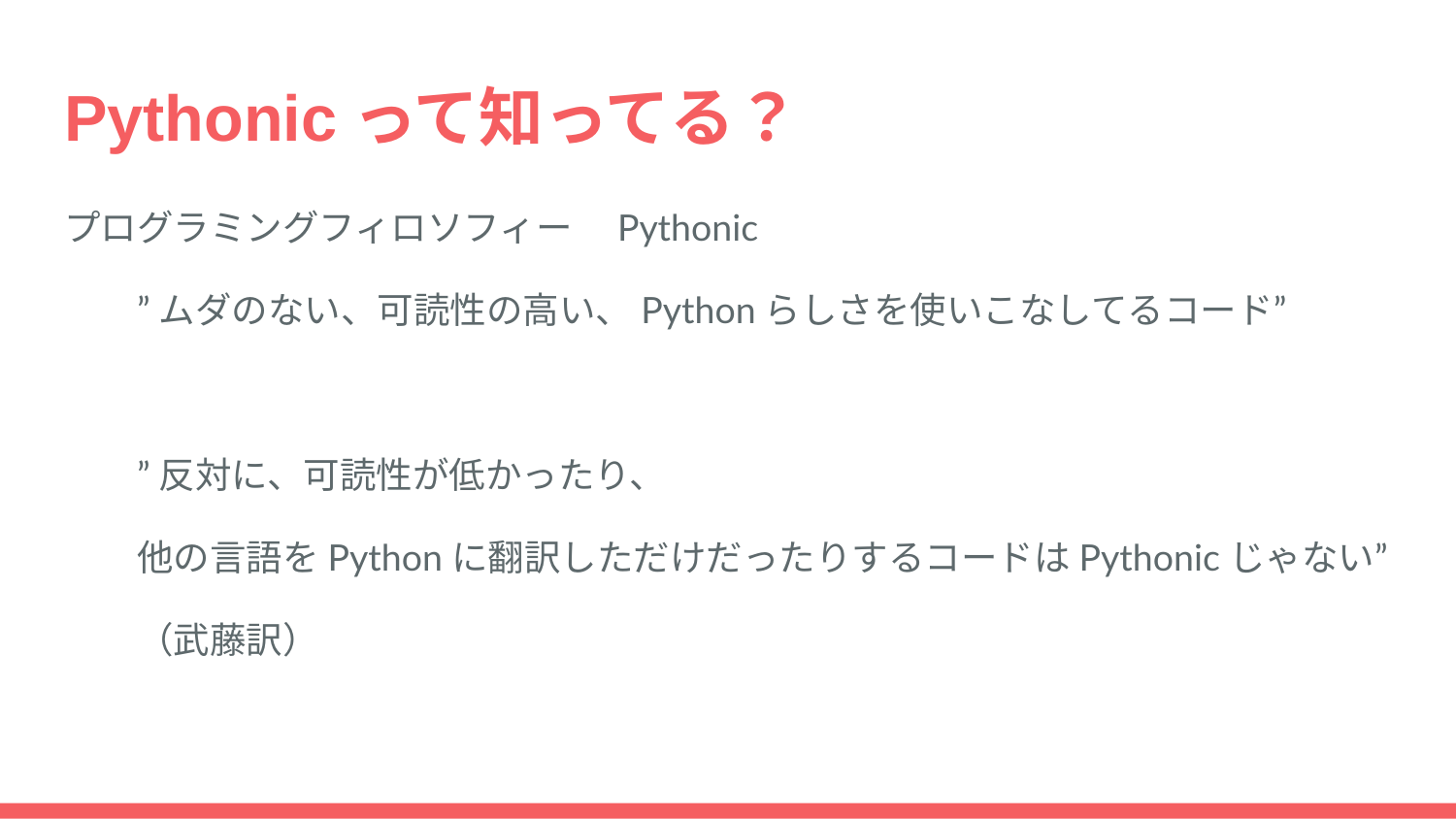

# Pythonicって知ってる？
プログラミングフィロソフィー　Pythonic
”ムダのない、可読性の高い、Pythonらしさを使いこなしてるコード”

”反対に、可読性が低かったり、
他の言語をPythonに翻訳しただけだったりするコードはPythonicじゃない”
（武藤訳）